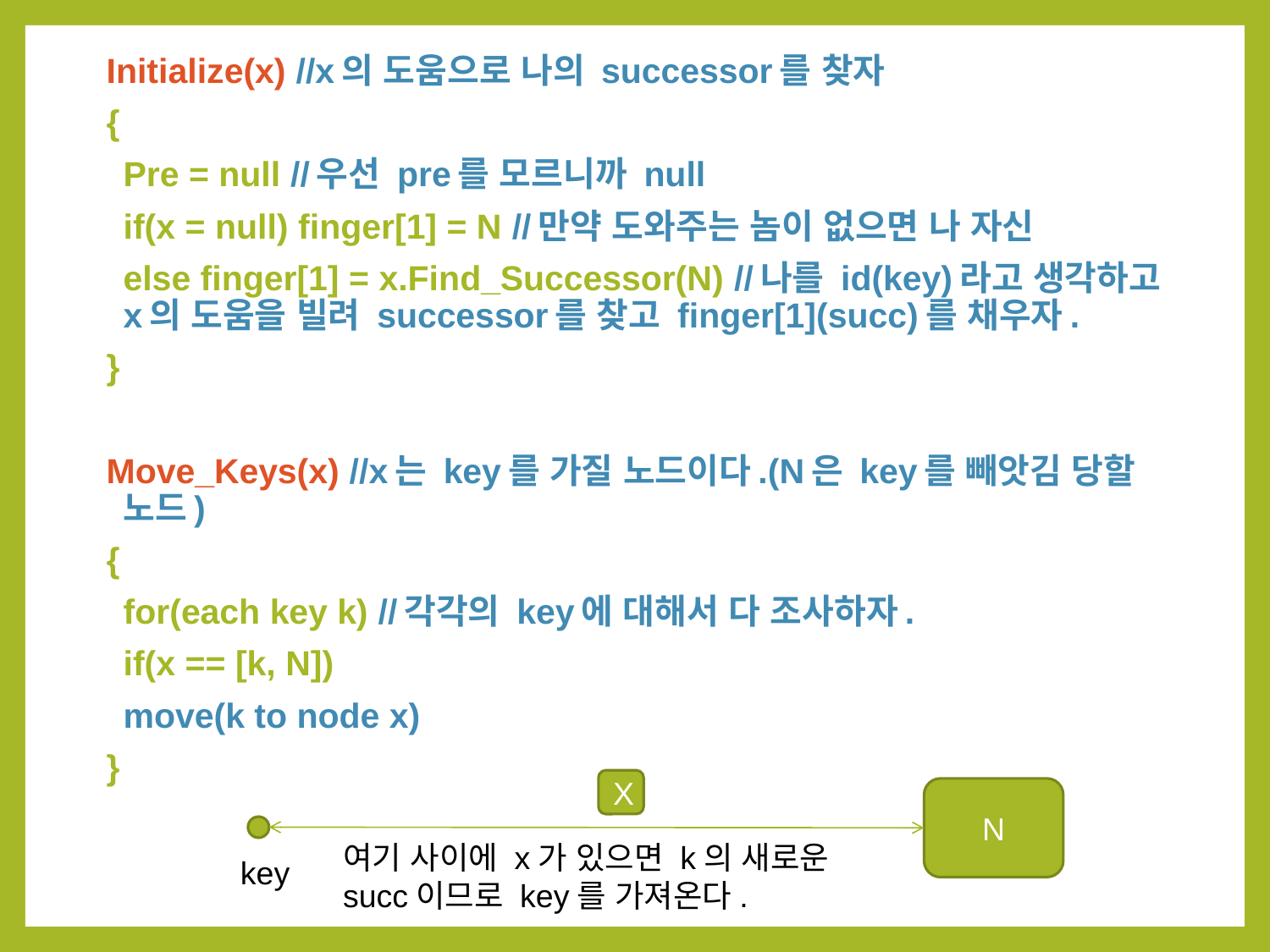

Initialize(x) //x의 도움으로 나의 successor를 찾자
{
	Pre = null //우선 pre를 모르니까 null
	if(x = null) finger[1] = N //만약 도와주는 놈이 없으면 나 자신
	else finger[1] = x.Find_Successor(N) //나를 id(key)라고 생각하고 x의 도움을 빌려 successor를 찾고 finger[1](succ)를 채우자.
}

Move_Keys(x) //x는 key를 가질 노드이다.(N은 key를 빼앗김 당할 노드)
{
	for(each key k) //각각의 key에 대해서 다 조사하자.
		if(x == [k, N])
			move(k to node x)
}
X
N

여기 사이에 x가 있으면 k의 새로운 succ이므로 key를 가져온다.
key